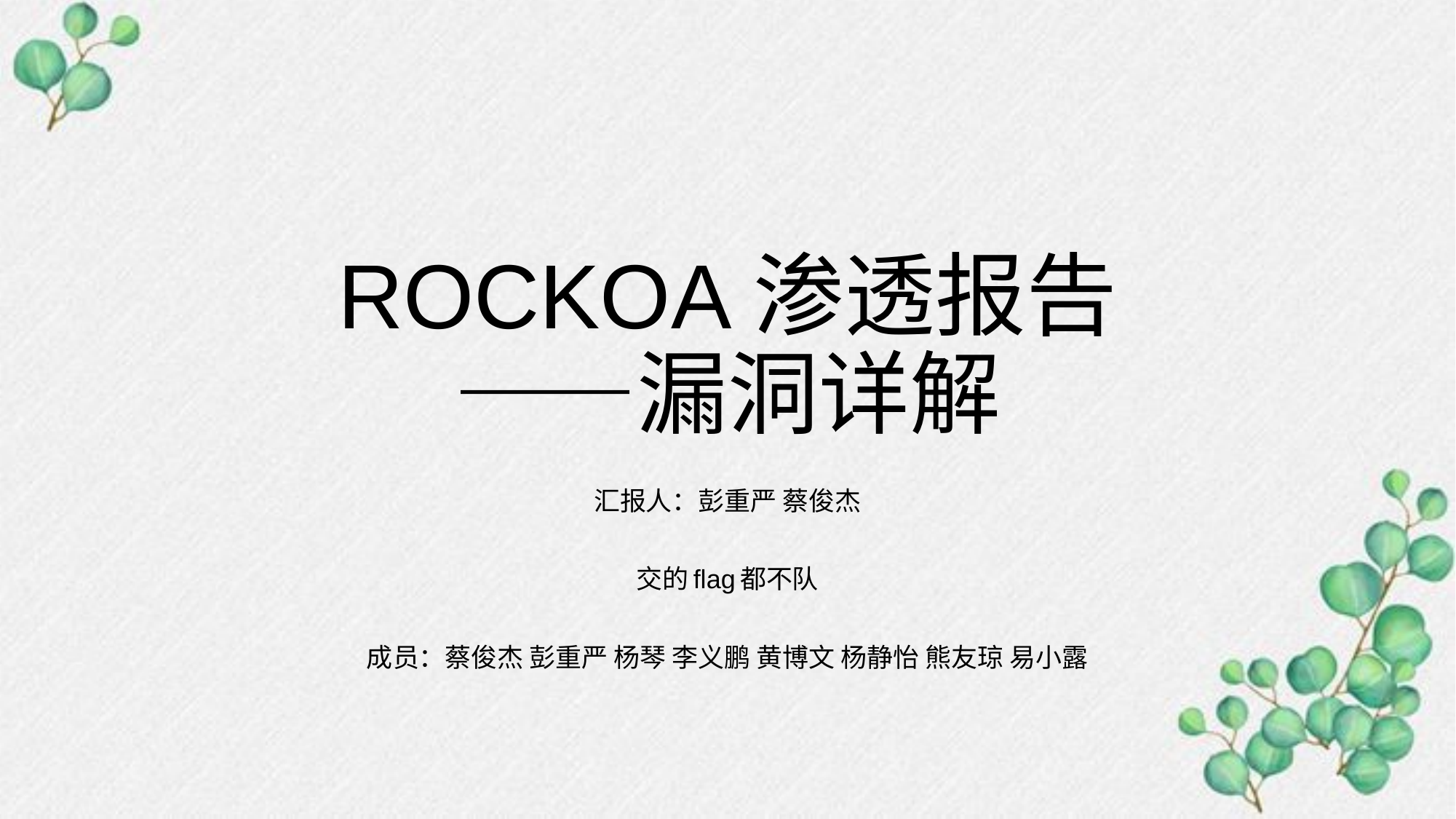

# ROCKOA渗透报告 ——漏洞详解
汇报人：彭重严 蔡俊杰

交的flag都不队

成员：蔡俊杰 彭重严 杨琴 李义鹏 黄博文 杨静怡 熊友琼 易小露